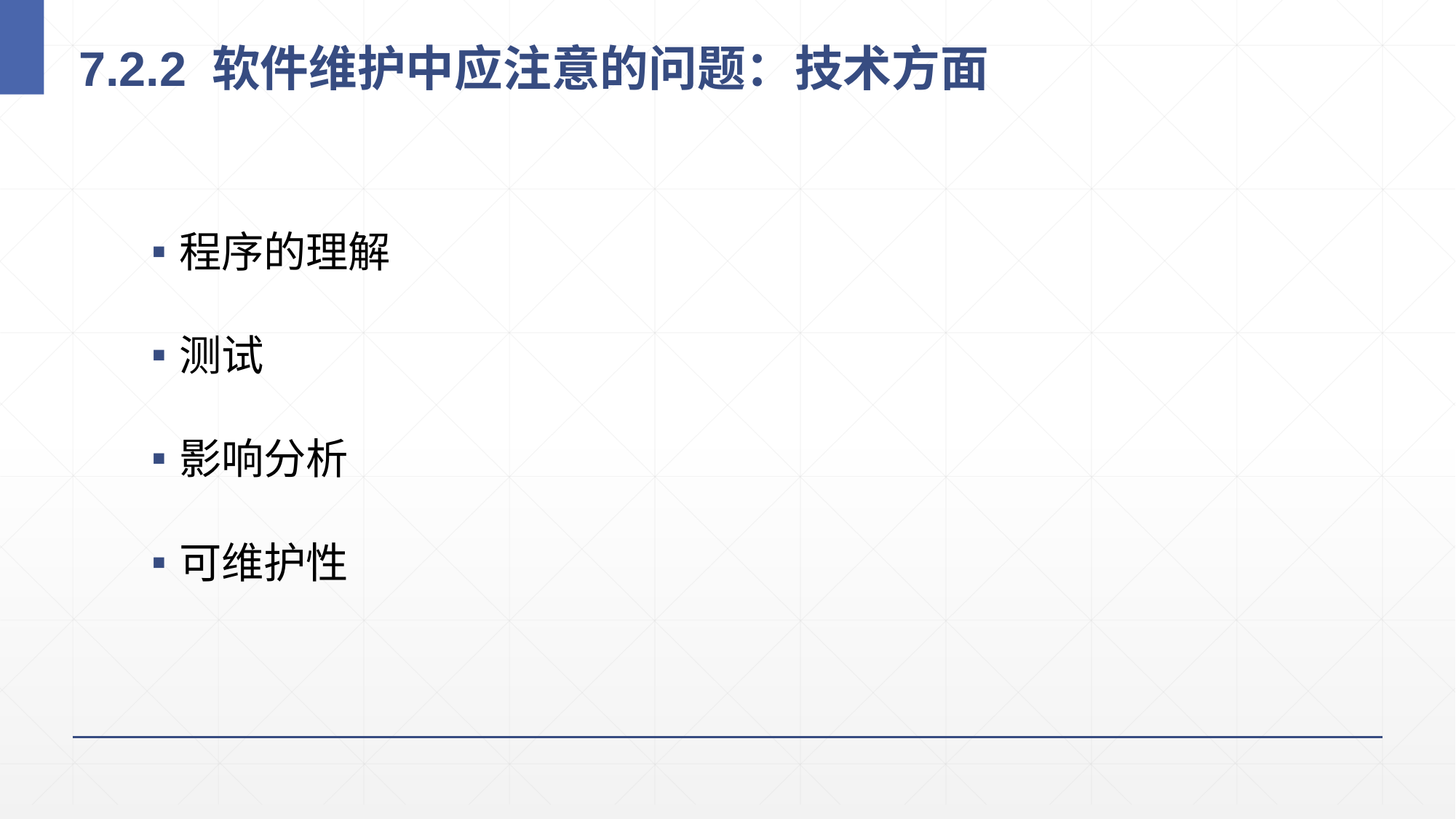

# 7.2.2 软件维护中应注意的问题：技术方面
程序的理解
测试
影响分析
可维护性